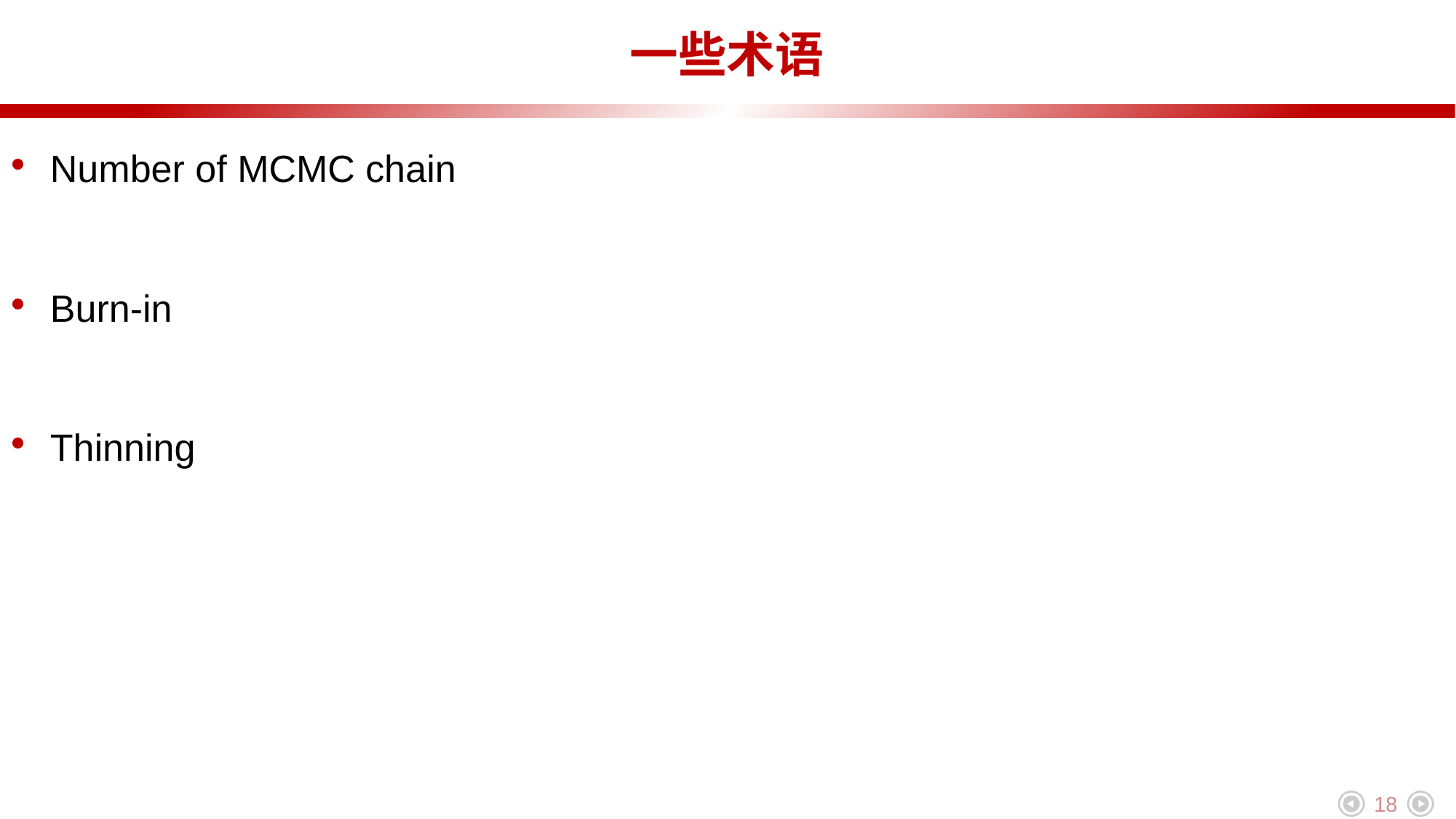

# 一些术语
 Number of MCMC chain

 Burn-in

 Thinning
18